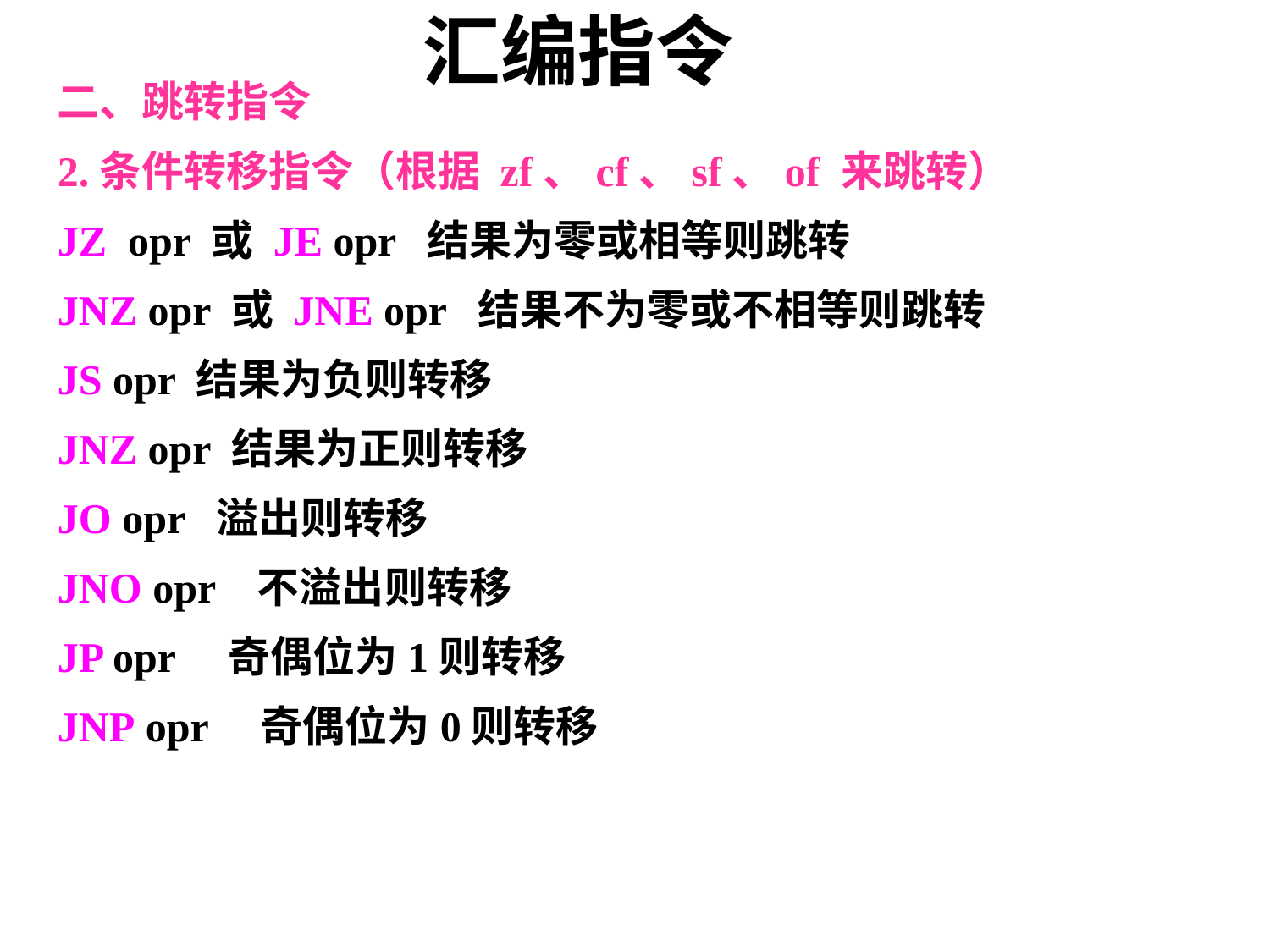

# 汇编指令
二、跳转指令
2.条件转移指令（根据 zf、cf、sf、of 来跳转）
JZ  opr 或 JE opr  结果为零或相等则跳转
JNZ opr 或 JNE opr  结果不为零或不相等则跳转
JS opr 结果为负则转移
JNZ opr 结果为正则转移
JO opr  溢出则转移
JNO opr   不溢出则转移
JP opr    奇偶位为1则转移
JNP opr    奇偶位为0则转移